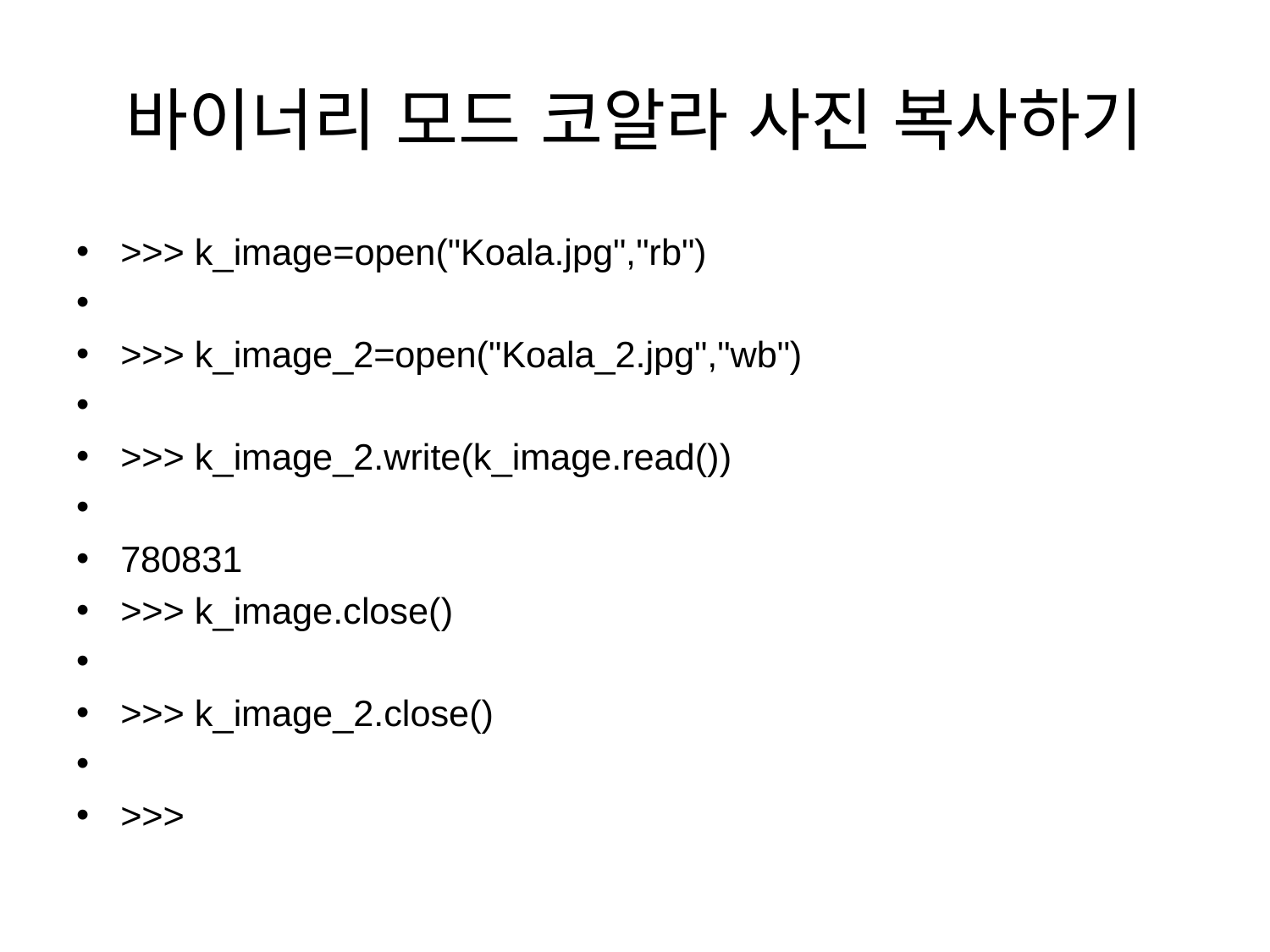

# 바이너리 모드 코알라 사진 복사하기
>>> k_image=open("Koala.jpg","rb")

>>> k_image_2=open("Koala_2.jpg","wb")

>>> k_image_2.write(k_image.read())

780831
>>> k_image.close()

>>> k_image_2.close()

>>>